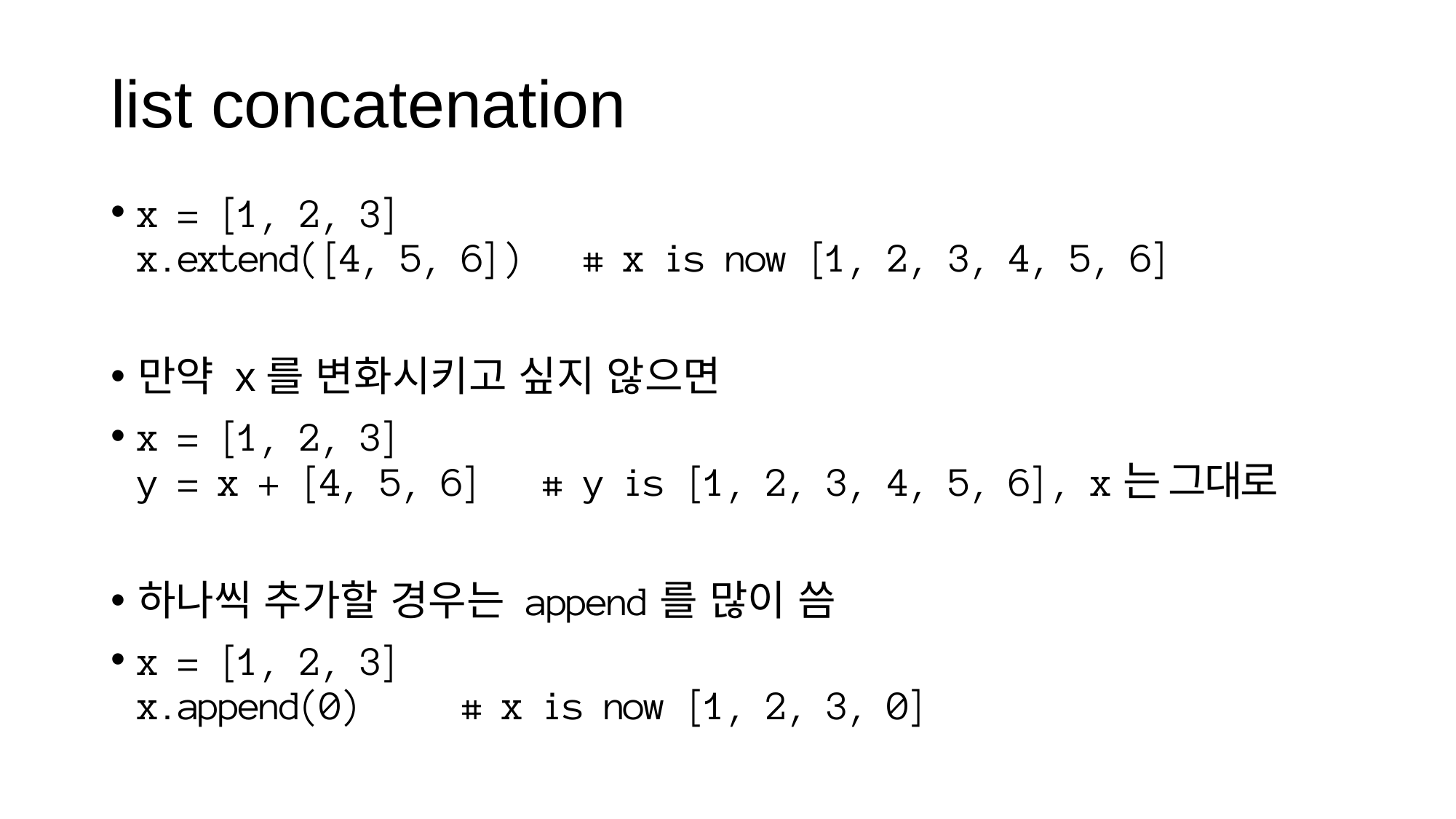

# list concatenation
x = [1, 2, 3]
x.extend([4, 5, 6])   # x is now [1, 2, 3, 4, 5, 6]

만약 x를 변화시키고 싶지 않으면
x = [1, 2, 3]
y = x + [4, 5, 6]   # y is [1, 2, 3, 4, 5, 6], x는 그대로

하나씩 추가할 경우는 append를 많이 씀
x = [1, 2, 3]
x.append(0)     # x is now [1, 2, 3, 0]